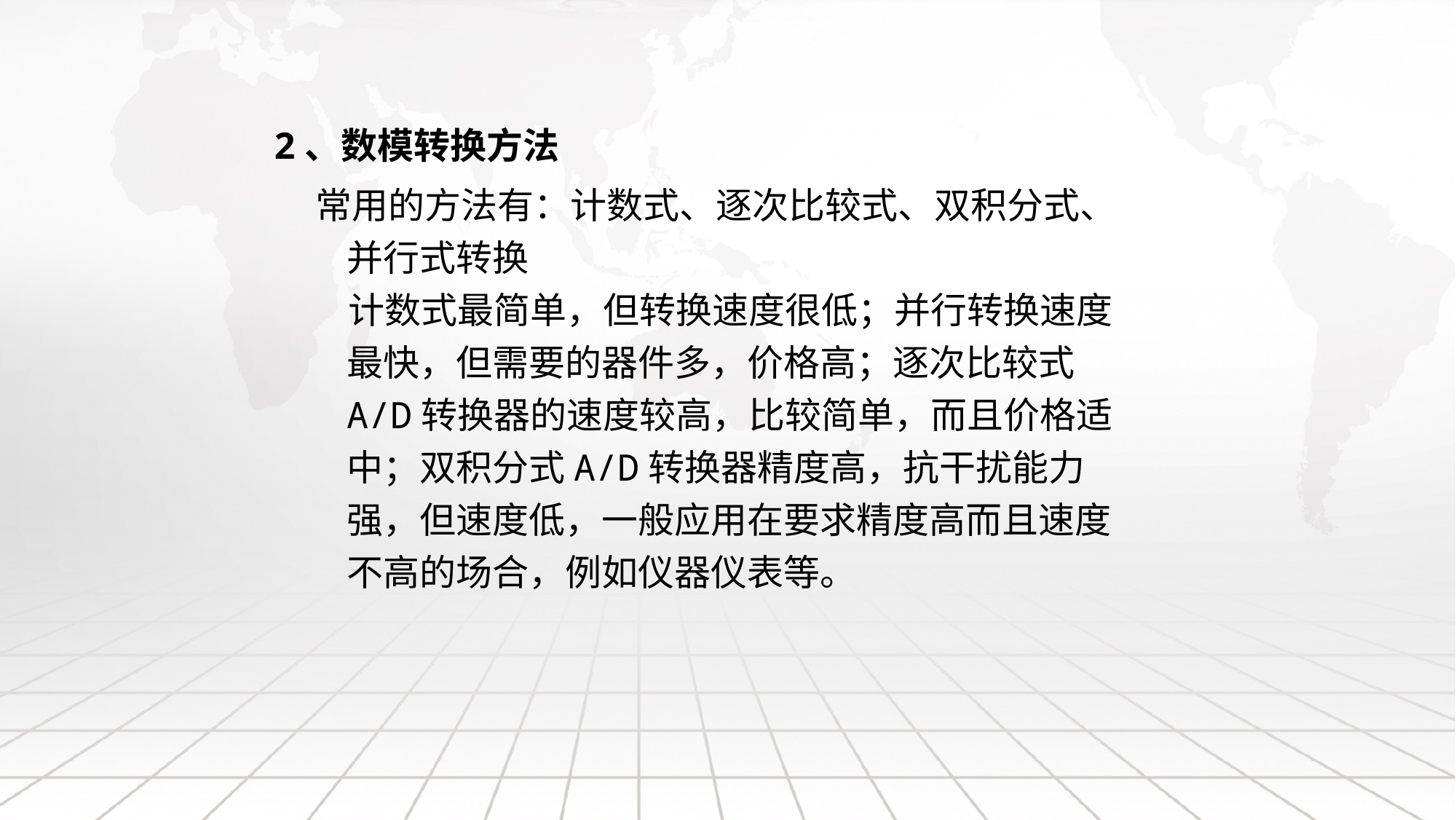

2、数模转换方法
    常用的方法有：计数式、逐次比较式、双积分式、并行式转换
        计数式最简单，但转换速度很低；并行转换速度最快，但需要的器件多，价格高；逐次比较式A/D转换器的速度较高，比较简单，而且价格适中；双积分式A/D转换器精度高，抗干扰能力强，但速度低，一般应用在要求精度高而且速度不高的场合，例如仪器仪表等。